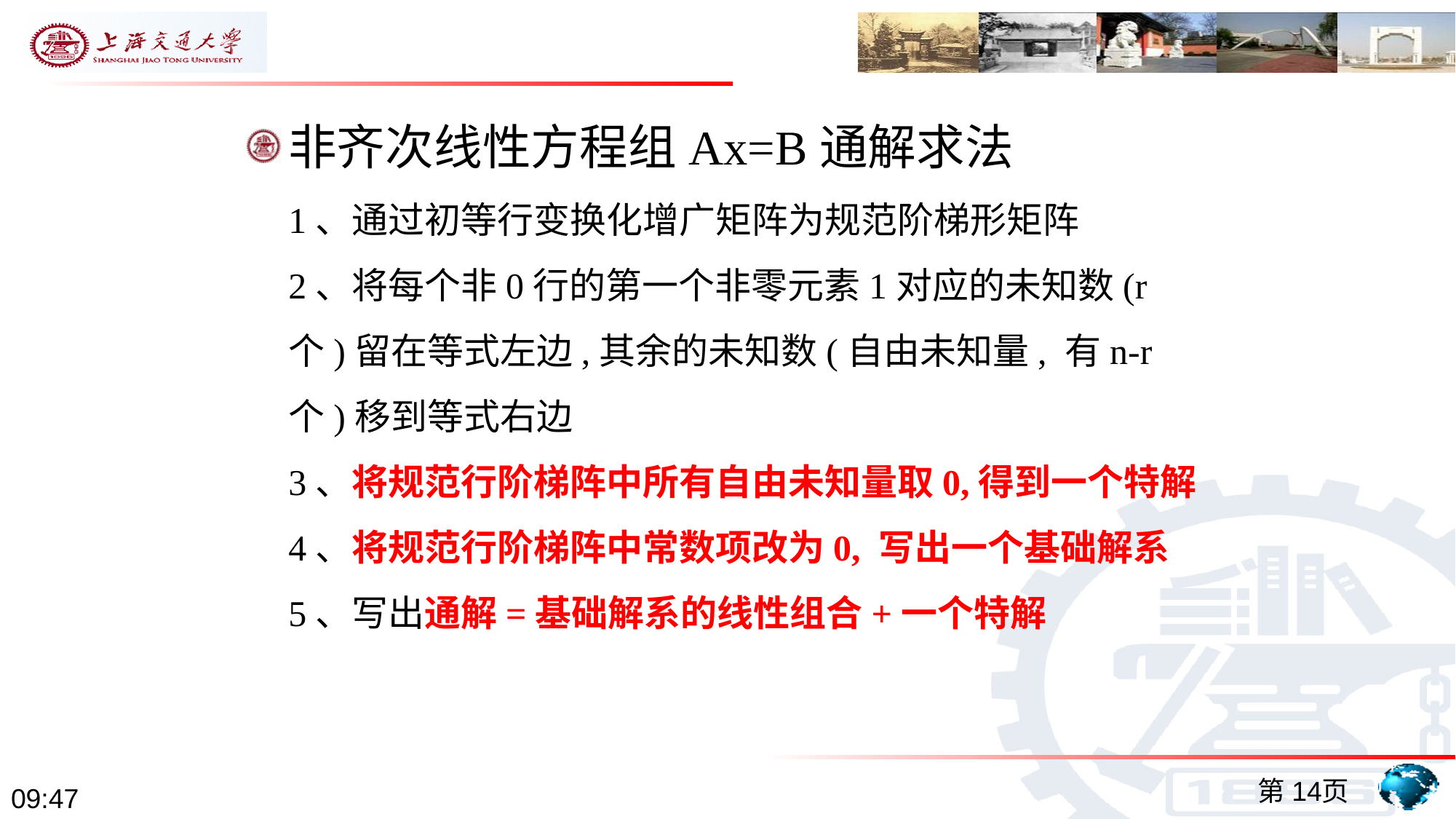

非齐次线性方程组Ax=B通解求法
1、通过初等行变换化增广矩阵为规范阶梯形矩阵
2、将每个非0行的第一个非零元素1对应的未知数(r个)留在等式左边,其余的未知数(自由未知量, 有n-r个)移到等式右边
3、将规范行阶梯阵中所有自由未知量取0,得到一个特解
4、将规范行阶梯阵中常数项改为0, 写出一个基础解系
5、写出通解=基础解系的线性组合+一个特解
第14页
09:47